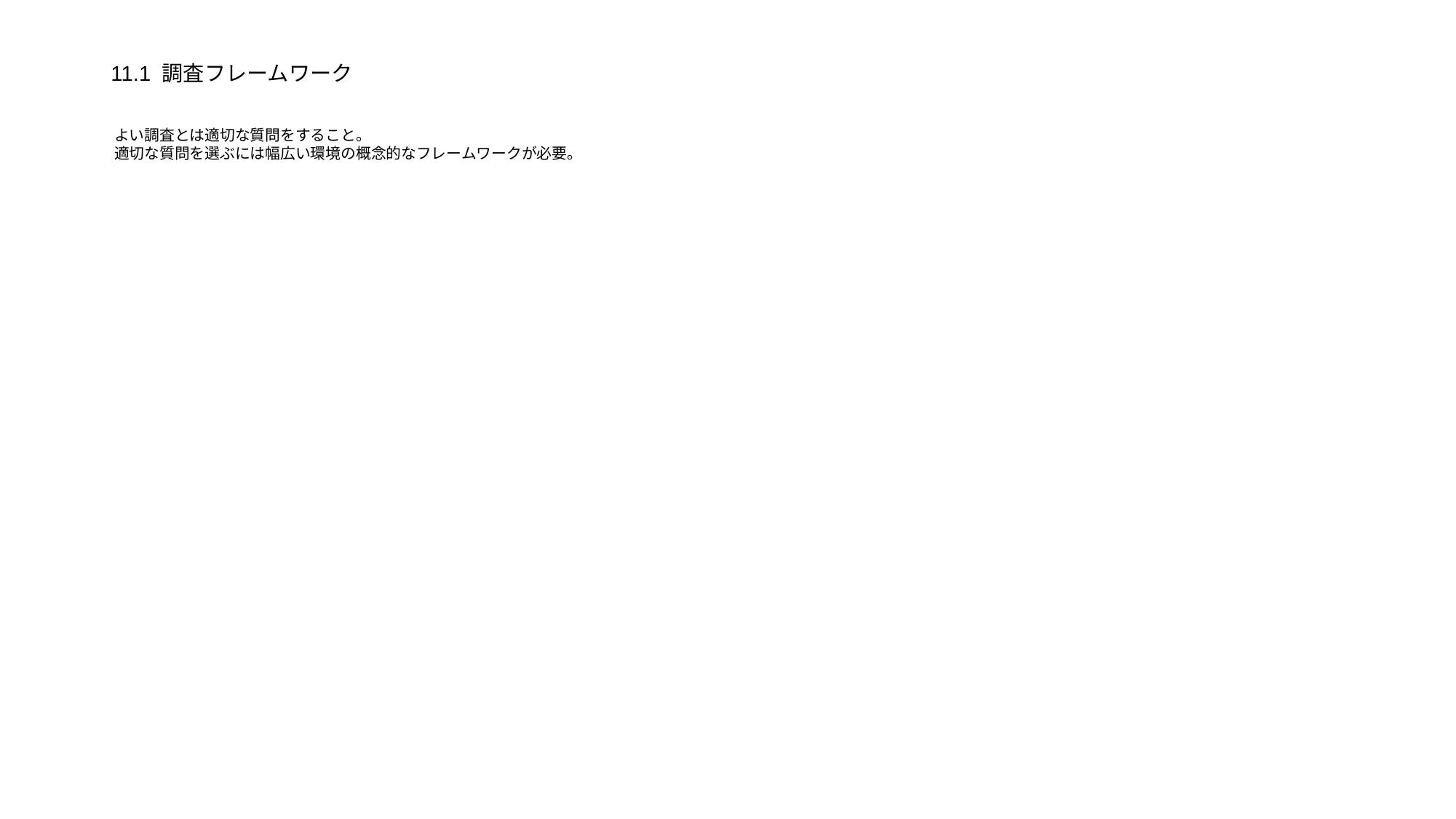

# 11.1 調査フレームワーク
よい調査とは適切な質問をすること。
適切な質問を選ぶには幅広い環境の概念的なフレームワークが必要。